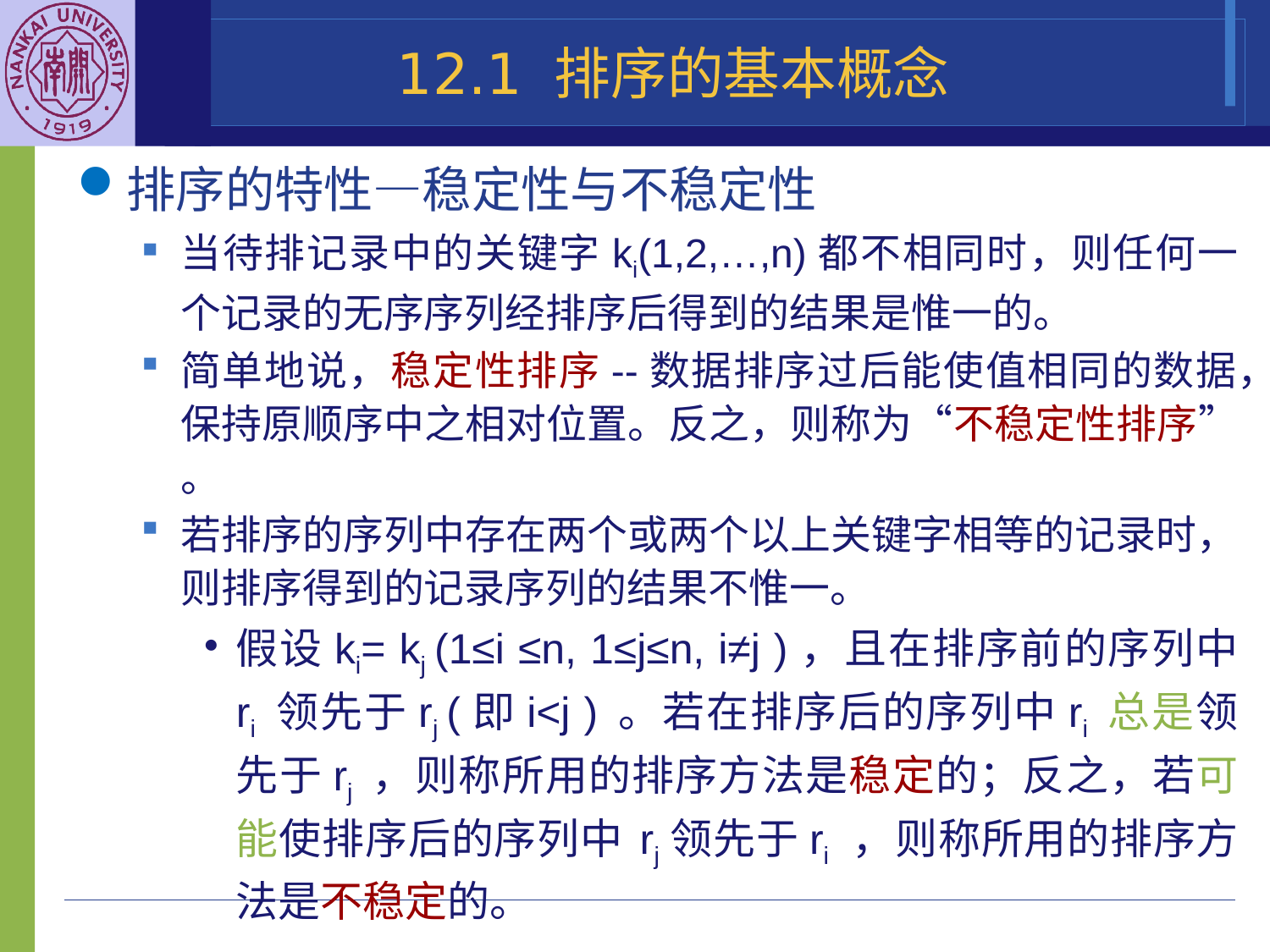

# 12.1 排序的基本概念
排序的特性—稳定性与不稳定性
当待排记录中的关键字ki(1,2,…,n)都不相同时，则任何一个记录的无序序列经排序后得到的结果是惟一的。
简单地说，稳定性排序--数据排序过后能使值相同的数据，保持原顺序中之相对位置。反之，则称为“不稳定性排序” 。
若排序的序列中存在两个或两个以上关键字相等的记录时，则排序得到的记录序列的结果不惟一。
假设ki= kj (1≤i ≤n, 1≤j≤n, i≠j )，且在排序前的序列中 ri 领先于rj (即i<j ) 。若在排序后的序列中ri 总是领先于rj ，则称所用的排序方法是稳定的；反之，若可能使排序后的序列中 rj领先于ri ，则称所用的排序方法是不稳定的。
4